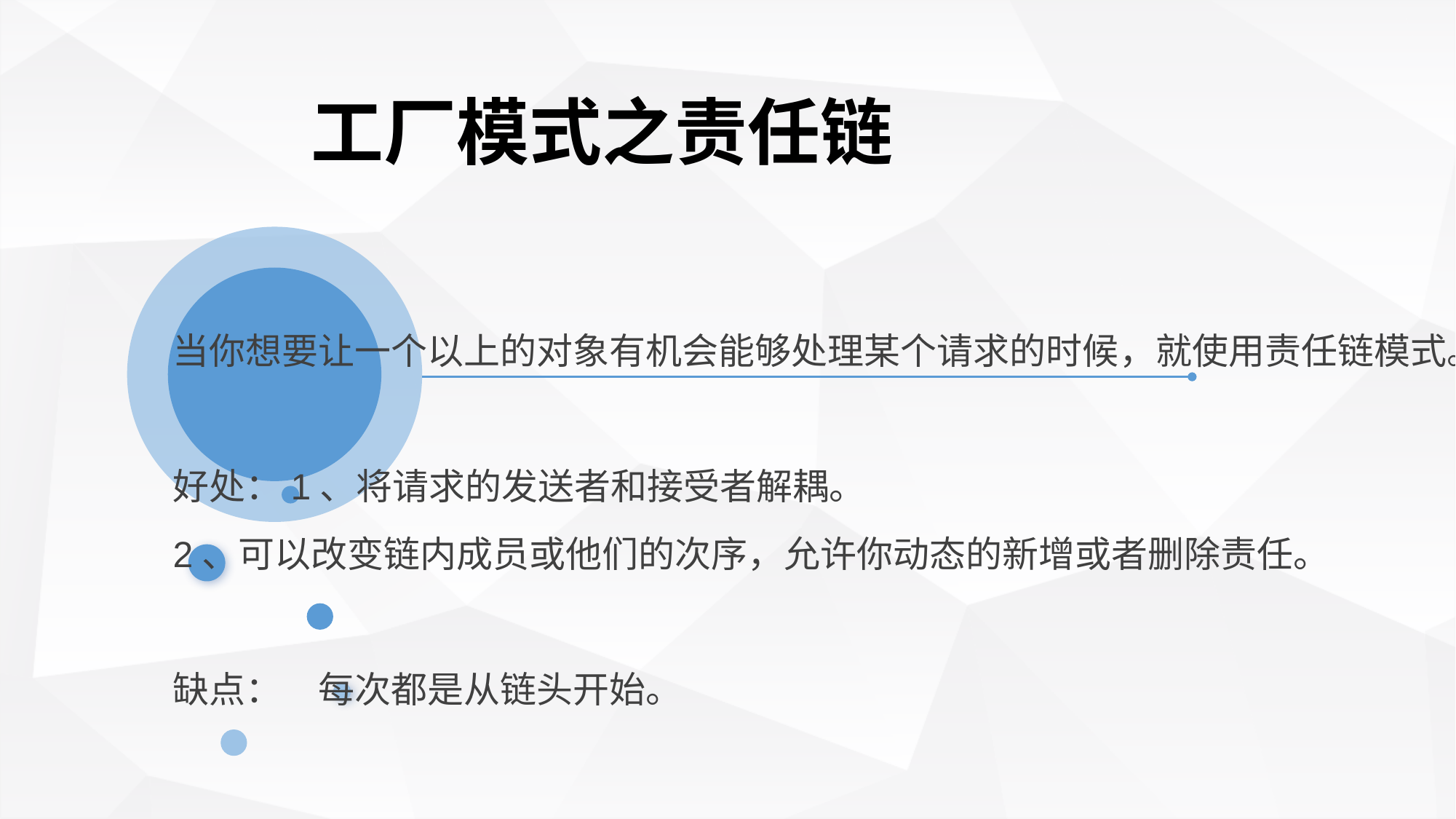

# 工厂模式之责任链

当你想要让一个以上的对象有机会能够处理某个请求的时候，就使用责任链模式。

好处：1、将请求的发送者和接受者解耦。
2、可以改变链内成员或他们的次序，允许你动态的新增或者删除责任。

缺点：　每次都是从链头开始。